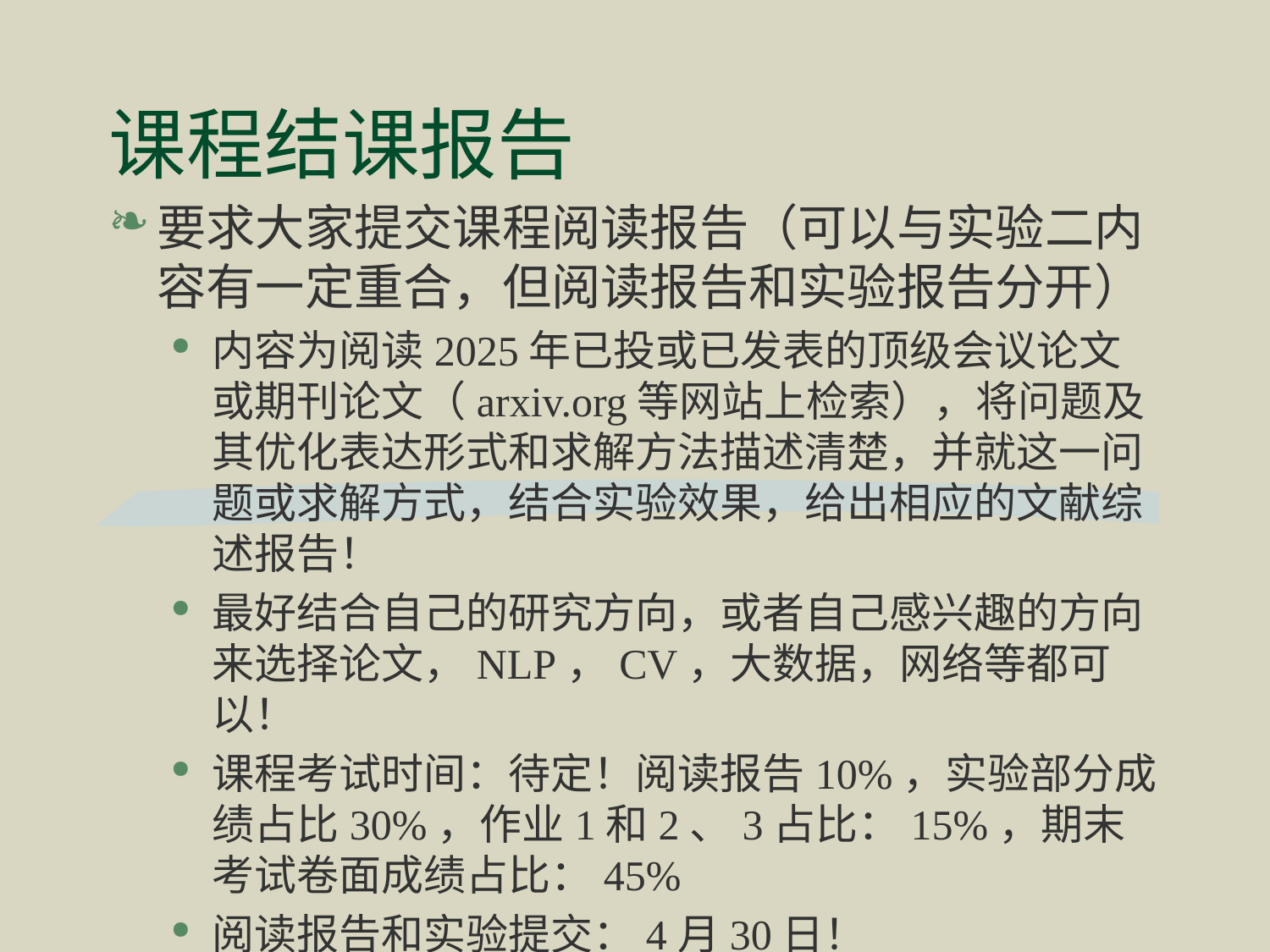

# 课程结课报告
要求大家提交课程阅读报告（可以与实验二内容有一定重合，但阅读报告和实验报告分开）
内容为阅读2025年已投或已发表的顶级会议论文或期刊论文（arxiv.org等网站上检索），将问题及其优化表达形式和求解方法描述清楚，并就这一问题或求解方式，结合实验效果，给出相应的文献综述报告！
最好结合自己的研究方向，或者自己感兴趣的方向来选择论文，NLP，CV，大数据，网络等都可以！
课程考试时间：待定！阅读报告10%，实验部分成绩占比30%，作业1和2、3占比：15%，期末考试卷面成绩占比：45%
阅读报告和实验提交：4月30日！